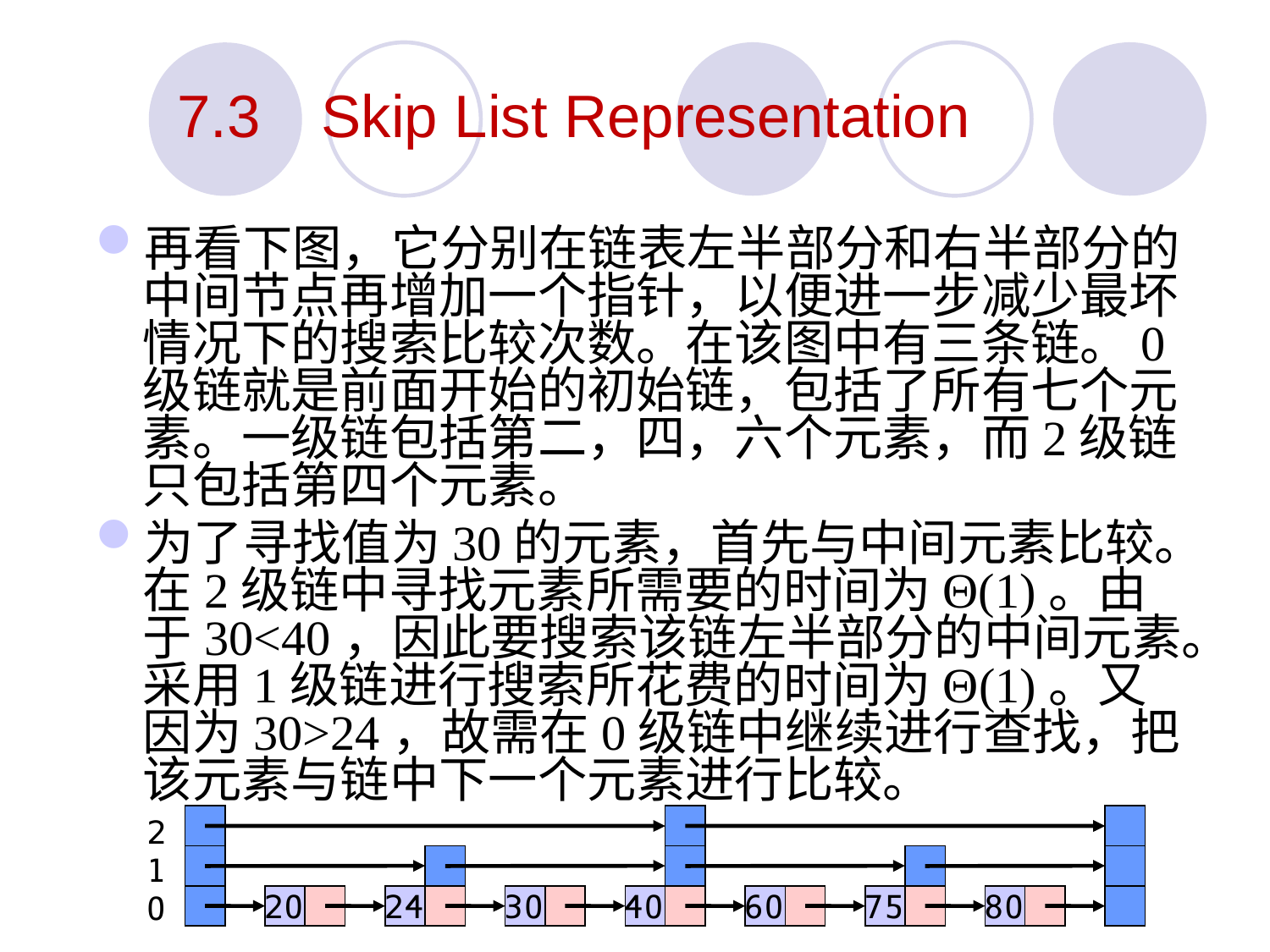

23
7.3	 Skip List Representation

再看下图，它分别在链表左半部分和右半部分的中间节点再增加一个指针，以便进一步减少最坏情况下的搜索比较次数。在该图中有三条链。0级链就是前面开始的初始链，包括了所有七个元素。一级链包括第二，四，六个元素，而2级链只包括第四个元素。
为了寻找值为30的元素，首先与中间元素比较。在2级链中寻找元素所需要的时间为Θ(1)。由于30<40，因此要搜索该链左半部分的中间元素。采用1级链进行搜索所花费的时间为Θ(1)。又因为30>24，故需在0级链中继续进行查找，把该元素与链中下一个元素进行比较。
210

20

24

30

40

60

75

80